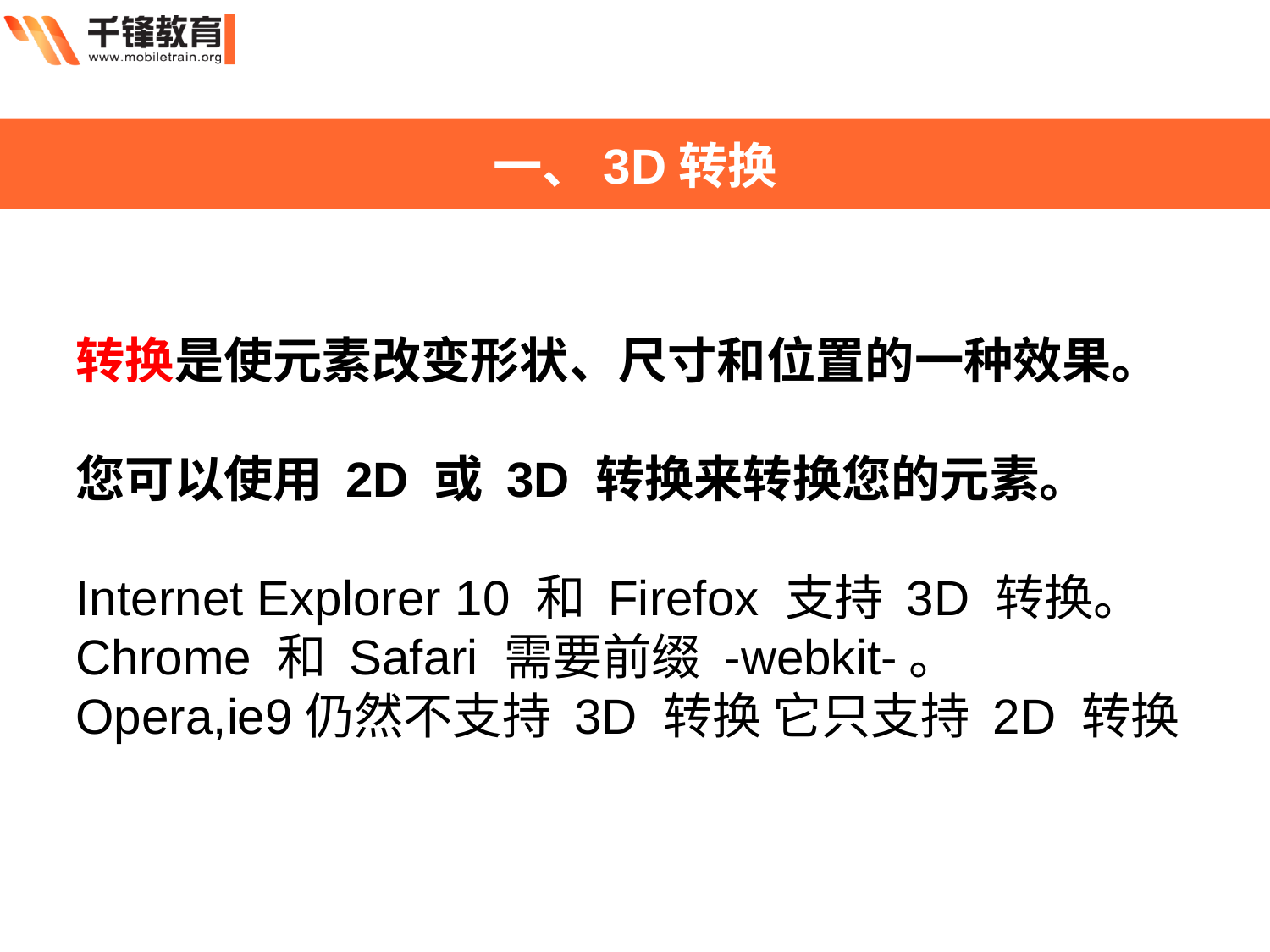

一、3D转换

转换是使元素改变形状、尺寸和位置的一种效果。

您可以使用 2D 或 3D 转换来转换您的元素。

Internet Explorer 10 和 Firefox 支持 3D 转换。
Chrome 和 Safari 需要前缀 -webkit-。
Opera,ie9仍然不支持 3D 转换 它只支持 2D 转换